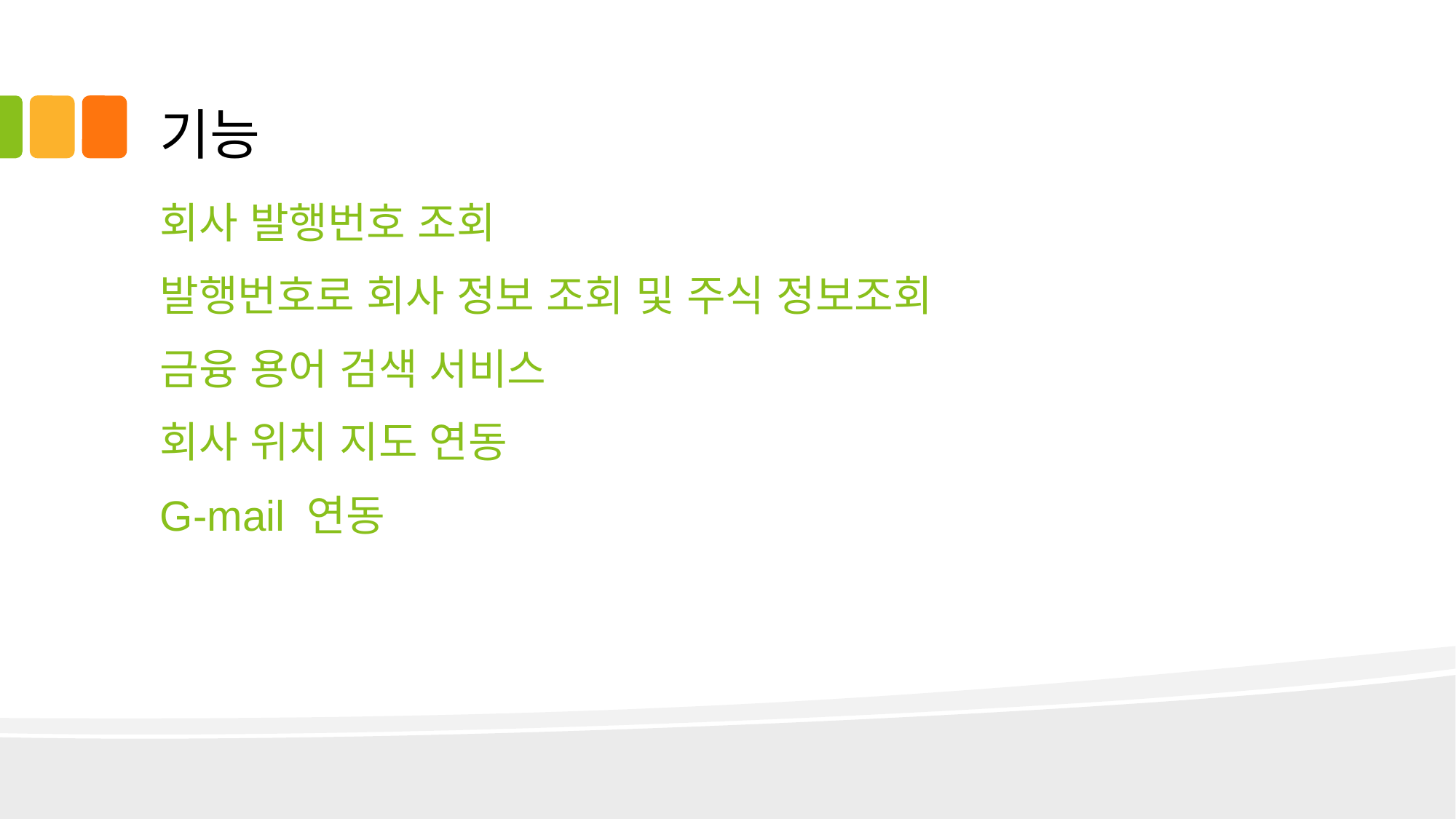

# 기능
회사 발행번호 조회
발행번호로 회사 정보 조회 및 주식 정보조회
금융 용어 검색 서비스
회사 위치 지도 연동
G-mail 연동